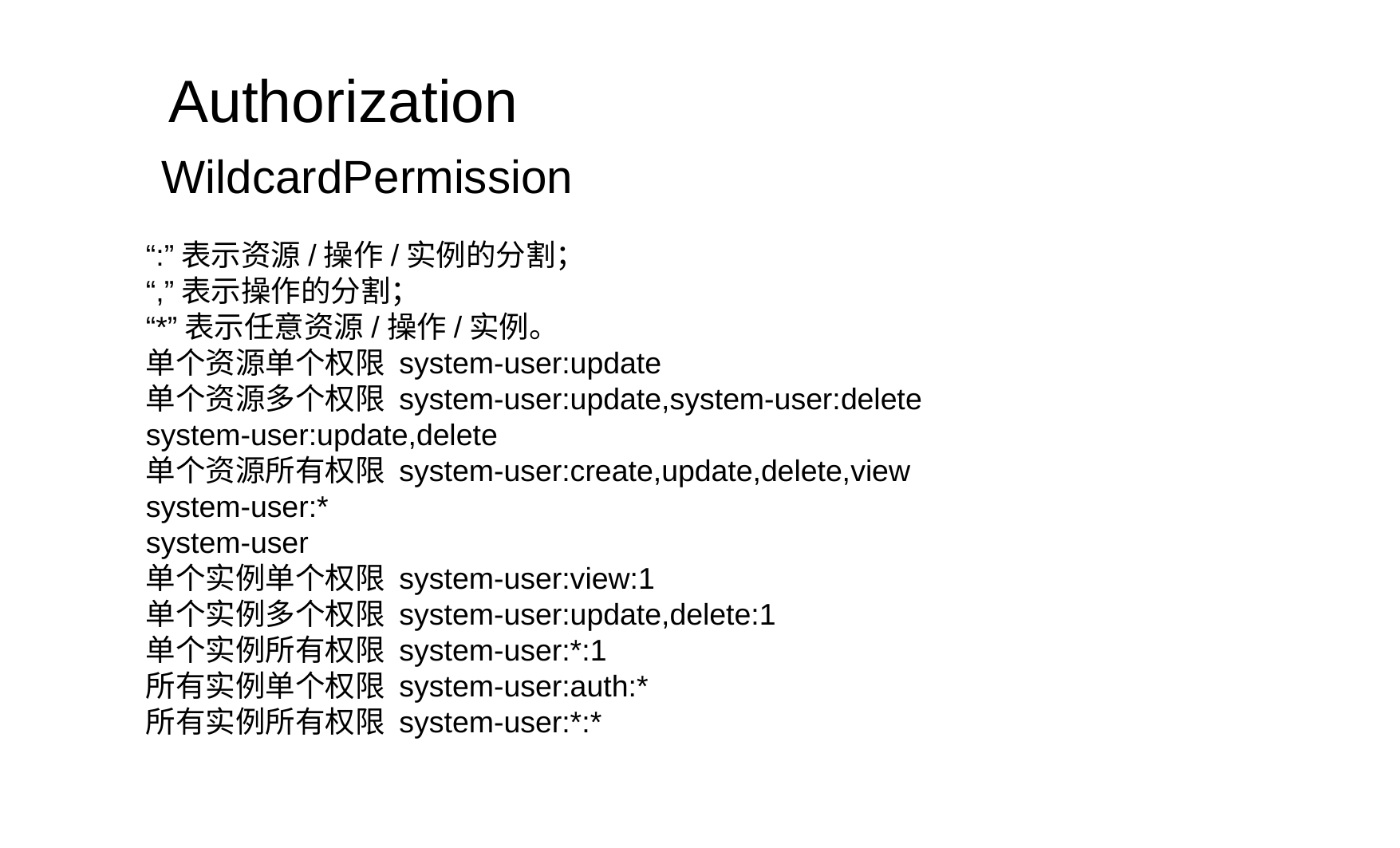

Authorization
WildcardPermission
“:”表示资源/操作/实例的分割；
“,”表示操作的分割；
“*”表示任意资源/操作/实例。
单个资源单个权限 system-user:update
单个资源多个权限 system-user:update,system-user:delete
system-user:update,delete
单个资源所有权限 system-user:create,update,delete,view
system-user:*
system-user
单个实例单个权限 system-user:view:1
单个实例多个权限 system-user:update,delete:1
单个实例所有权限 system-user:*:1
所有实例单个权限 system-user:auth:*
所有实例所有权限 system-user:*:*